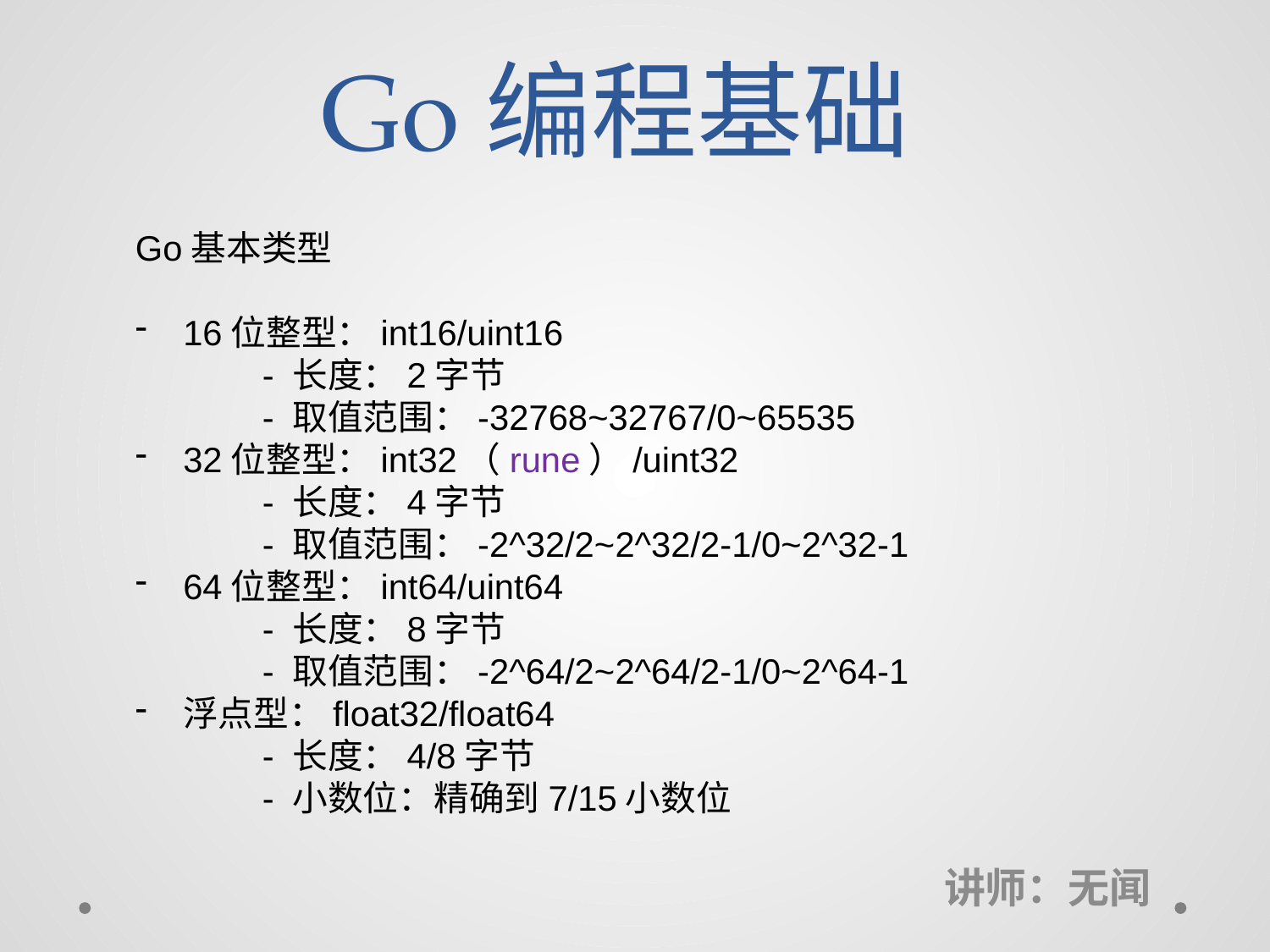

# Go编程基础
Go基本类型

16位整型：int16/uint16
	- 长度：2字节
	- 取值范围：-32768~32767/0~65535
32位整型：int32（rune）/uint32
	- 长度：4字节
	- 取值范围：-2^32/2~2^32/2-1/0~2^32-1
64位整型：int64/uint64
	- 长度：8字节
	- 取值范围：-2^64/2~2^64/2-1/0~2^64-1
浮点型：float32/float64
	- 长度：4/8字节
	- 小数位：精确到7/15小数位
讲师：无闻